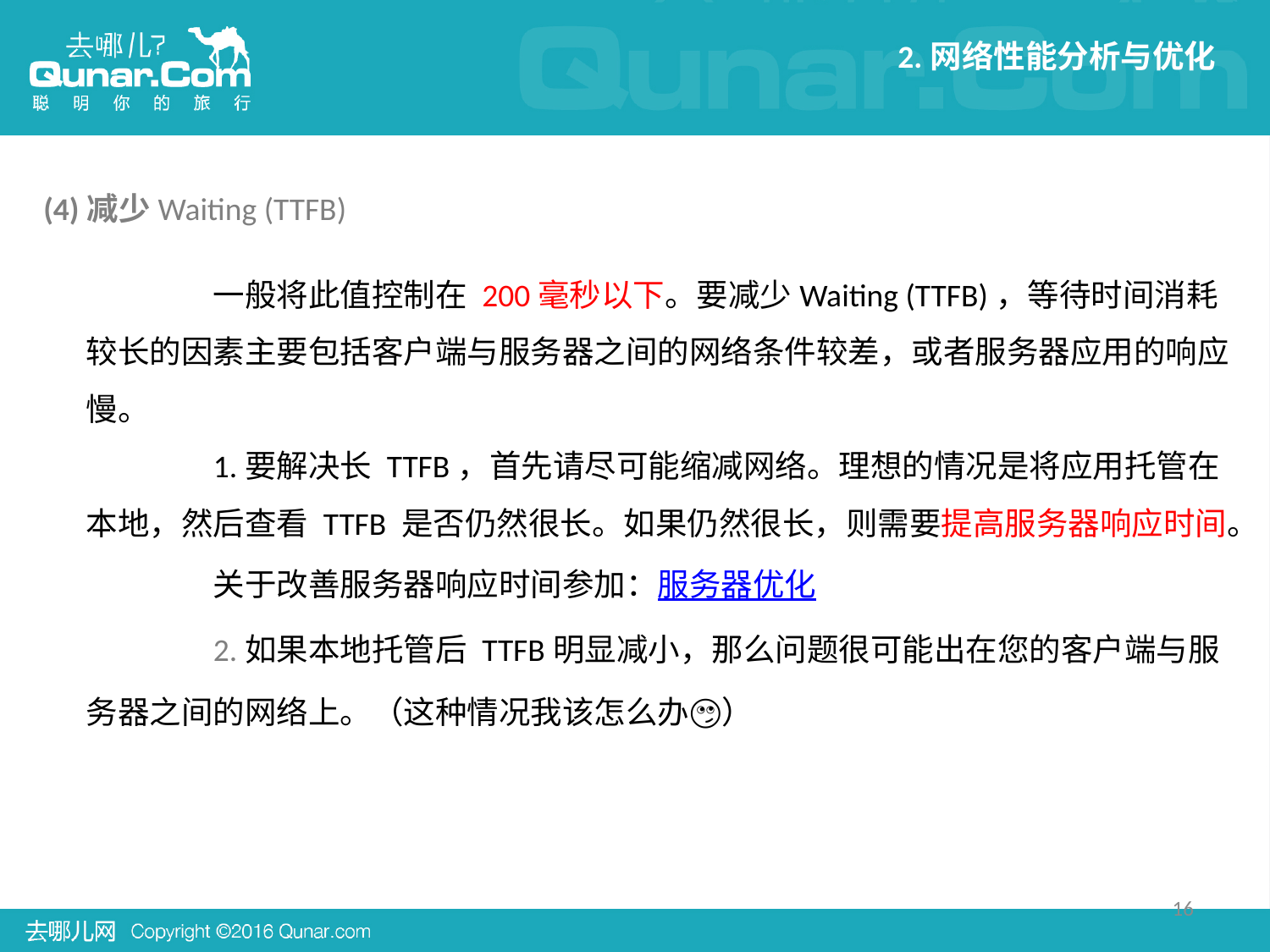

2.网络性能分析与优化
(4)减少Waiting (TTFB)
	一般将此值控制在 200毫秒以下。要减少Waiting (TTFB)，等待时间消耗较长的因素主要包括客户端与服务器之间的网络条件较差，或者服务器应用的响应慢。
	1.要解决长 TTFB，首先请尽可能缩减网络。理想的情况是将应用托管在本地，然后查看 TTFB 是否仍然很长。如果仍然很长，则需要提高服务器响应时间。
	关于改善服务器响应时间参加：服务器优化
	2.如果本地托管后 TTFB明显减小，那么问题很可能出在您的客户端与服务器之间的网络上。（这种情况我该怎么办🙄）
16